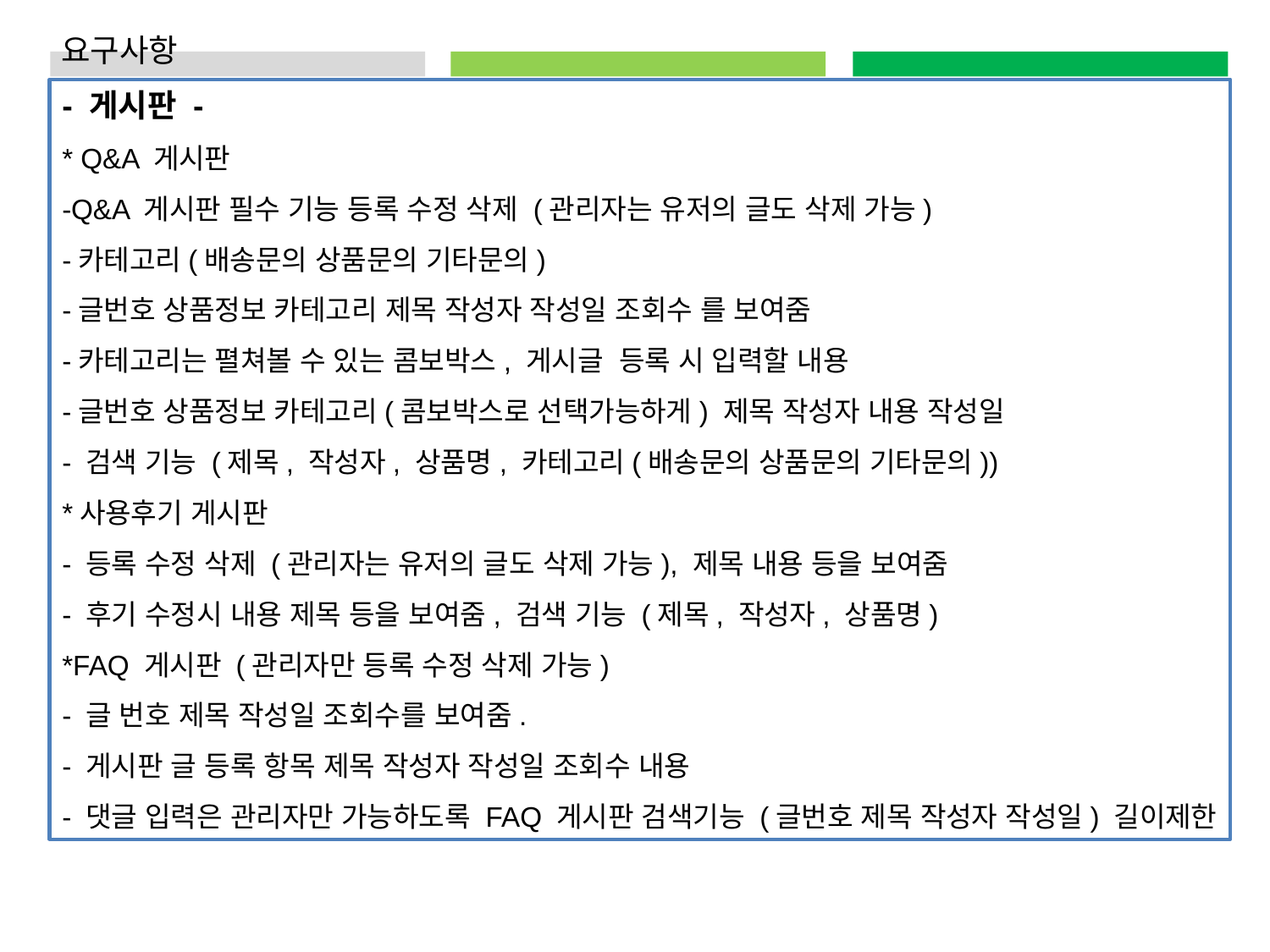

요구사항

- 게시판 -
* Q&A 게시판
-Q&A 게시판 필수 기능 등록 수정 삭제 (관리자는 유저의 글도 삭제 가능)
-카테고리(배송문의 상품문의 기타문의)
-글번호 상품정보 카테고리 제목 작성자 작성일 조회수 를 보여줌
-카테고리는 펼쳐볼 수 있는 콤보박스, 게시글  등록 시 입력할 내용
-글번호 상품정보 카테고리(콤보박스로 선택가능하게) 제목 작성자 내용 작성일
- 검색 기능 (제목, 작성자, 상품명, 카테고리(배송문의 상품문의 기타문의))
*사용후기 게시판
- 등록 수정 삭제 (관리자는 유저의 글도 삭제 가능), 제목 내용 등을 보여줌
- 후기 수정시 내용 제목 등을 보여줌, 검색 기능 (제목, 작성자, 상품명)
*FAQ 게시판 (관리자만 등록 수정 삭제 가능)
- 글 번호 제목 작성일 조회수를 보여줌.
- 게시판 글 등록 항목 제목 작성자 작성일 조회수 내용
- 댓글 입력은 관리자만 가능하도록 FAQ 게시판 검색기능 (글번호 제목 작성자 작성일) 길이제한